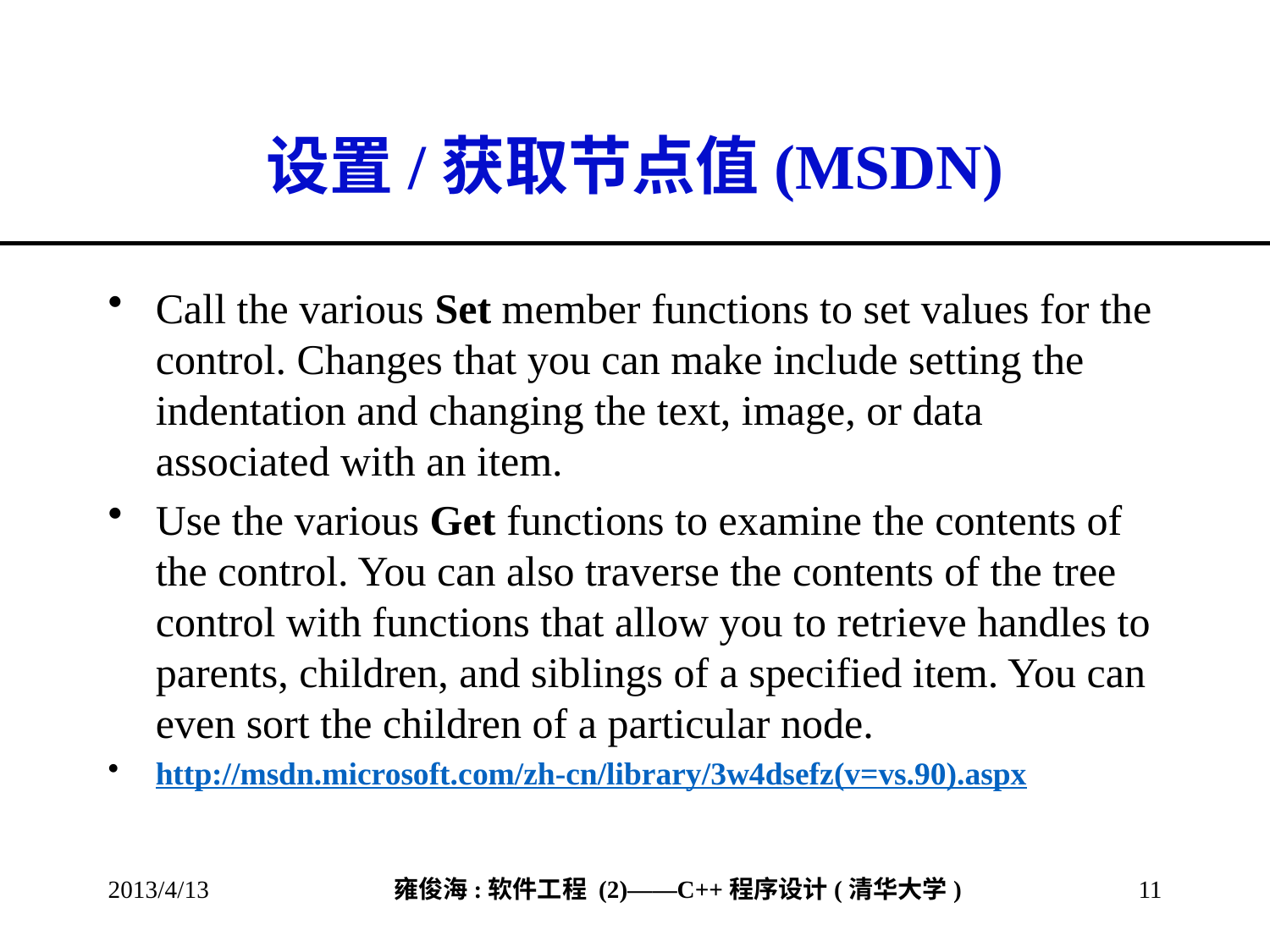

# 设置/获取节点值(MSDN)
Call the various Set member functions to set values for the control. Changes that you can make include setting the indentation and changing the text, image, or data associated with an item.
Use the various Get functions to examine the contents of the control. You can also traverse the contents of the tree control with functions that allow you to retrieve handles to parents, children, and siblings of a specified item. You can even sort the children of a particular node.
http://msdn.microsoft.com/zh-cn/library/3w4dsefz(v=vs.90).aspx
2013/4/13
11